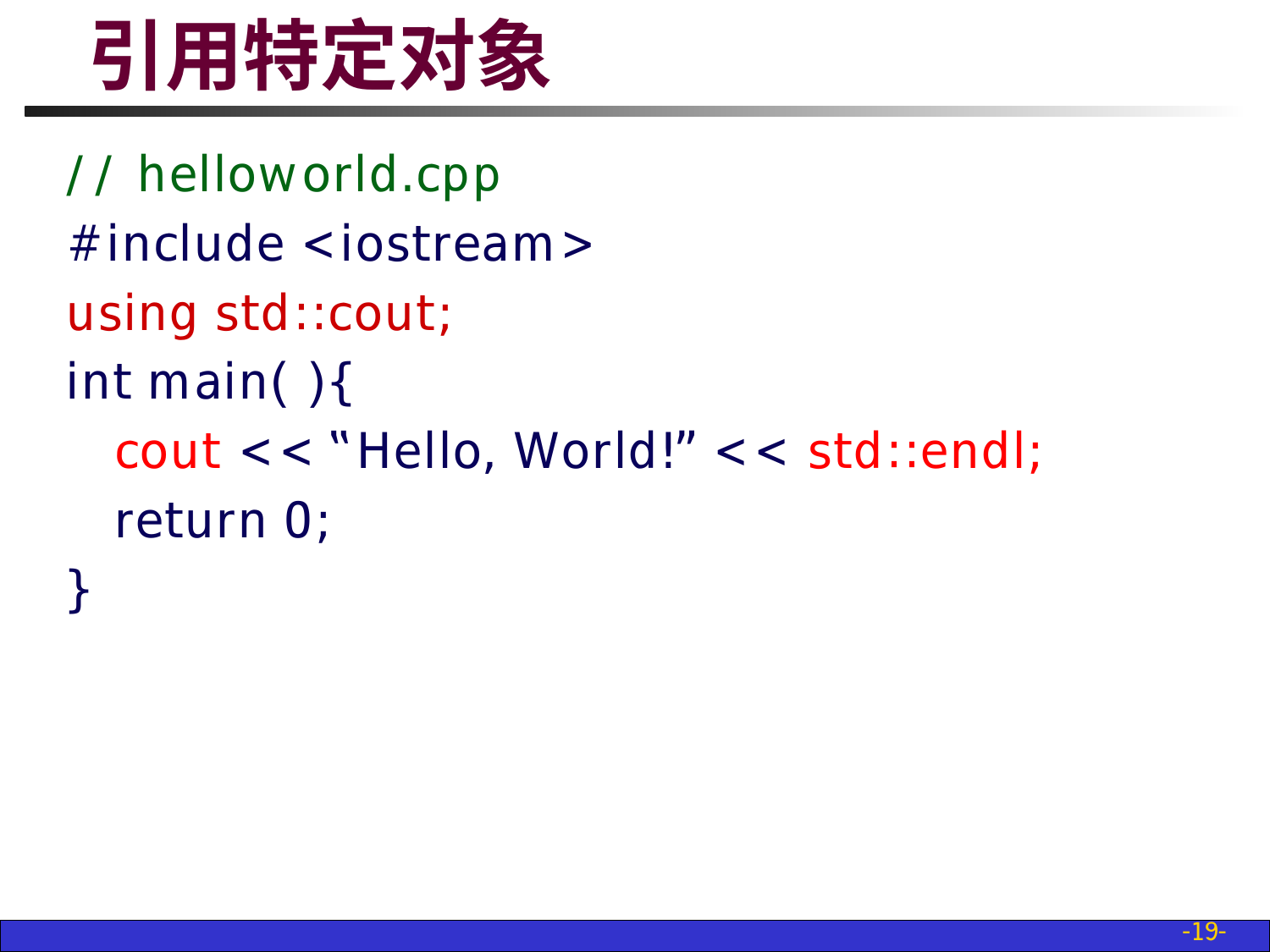

# 引用特定对象
// helloworld.cpp
#include <iostream>
using std::cout;
int main( ){
	cout << “Hello, World!” << std::endl;
	return 0;
}
-19-